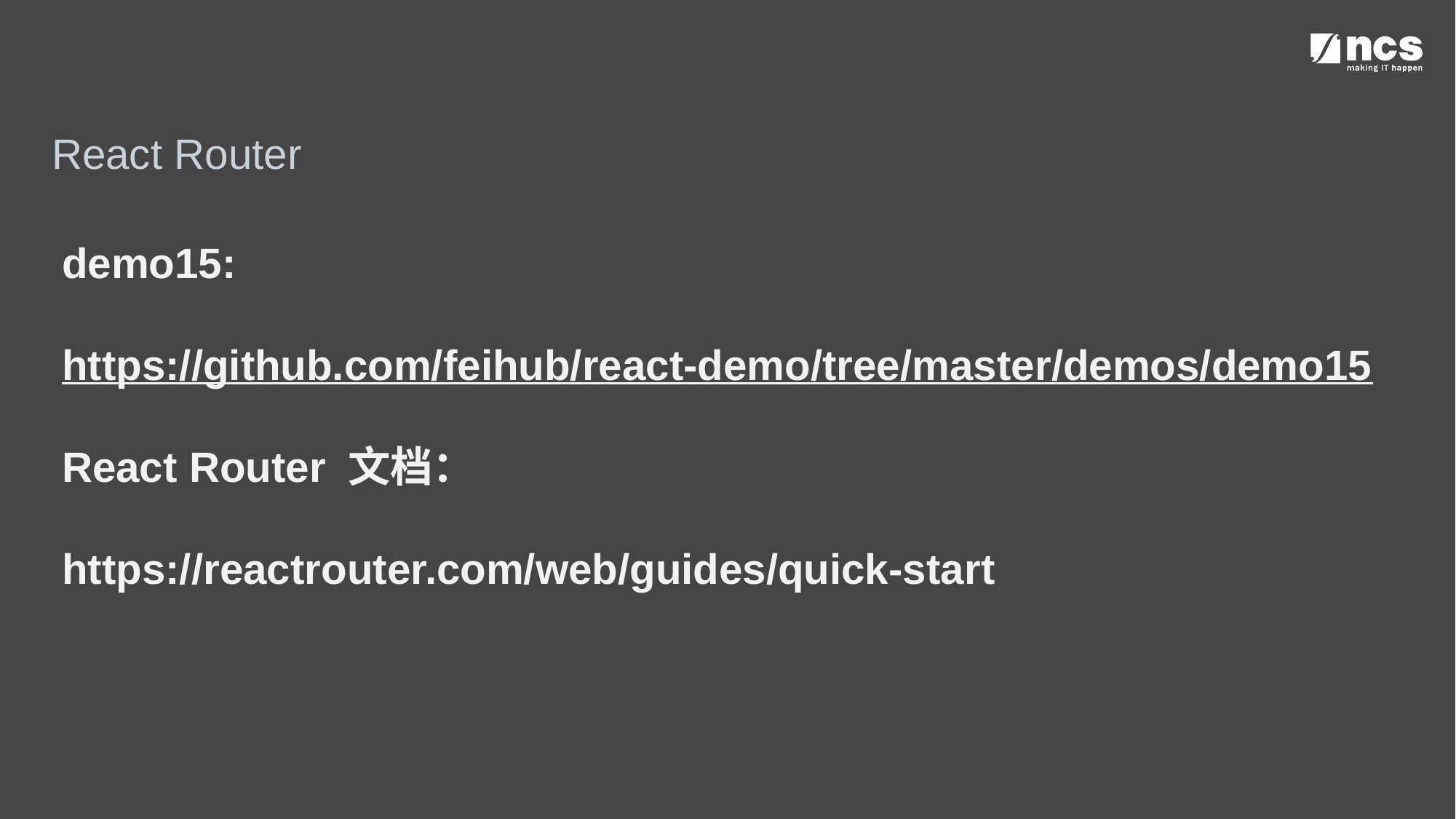

React Router
demo15:

https://github.com/feihub/react-demo/tree/master/demos/demo15

React Router 文档：

https://reactrouter.com/web/guides/quick-start